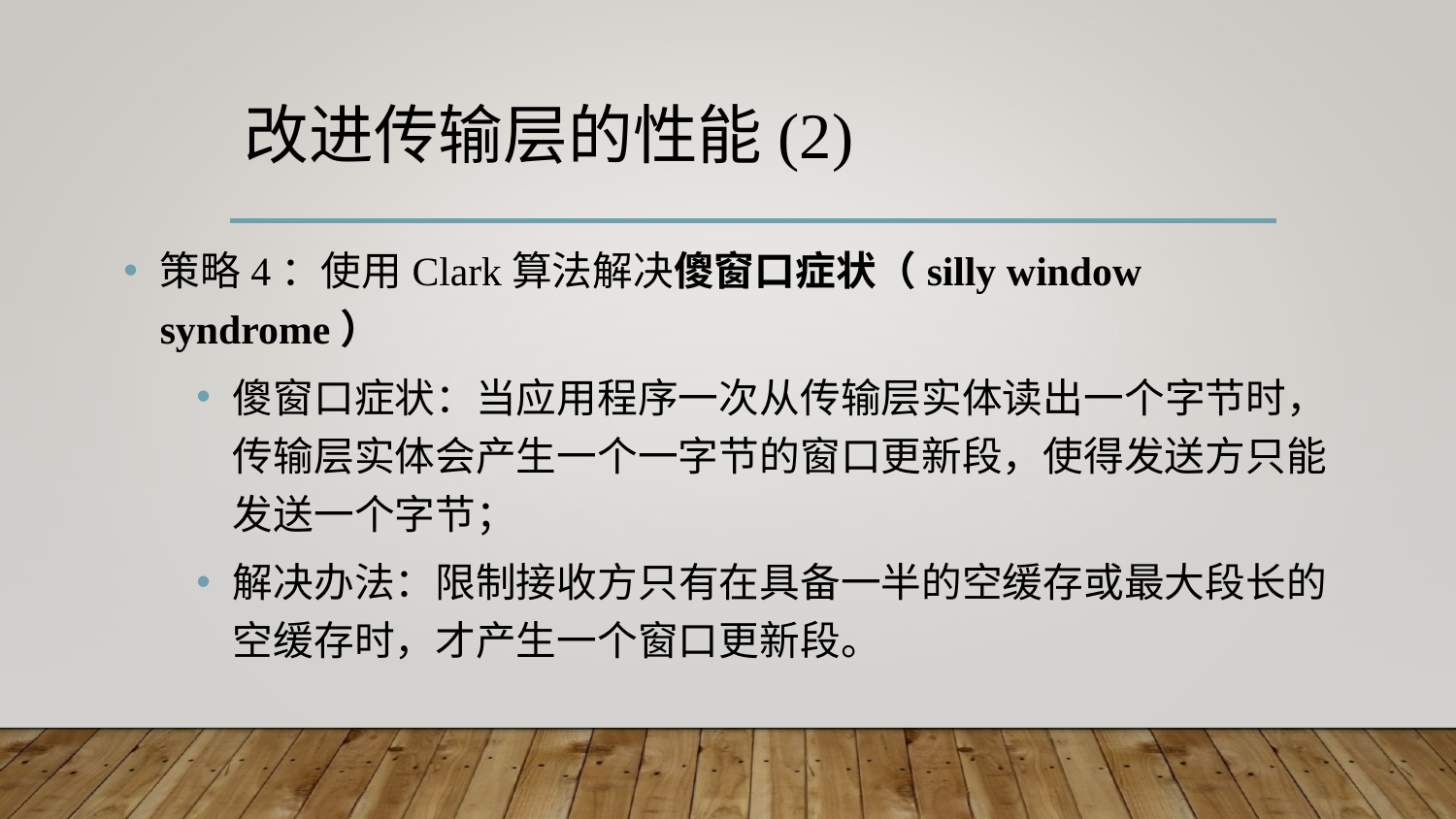

# 改进传输层的性能(2)
策略4：使用Clark算法解决傻窗口症状（silly window syndrome）
傻窗口症状：当应用程序一次从传输层实体读出一个字节时，传输层实体会产生一个一字节的窗口更新段，使得发送方只能发送一个字节；
解决办法：限制接收方只有在具备一半的空缓存或最大段长的空缓存时，才产生一个窗口更新段。